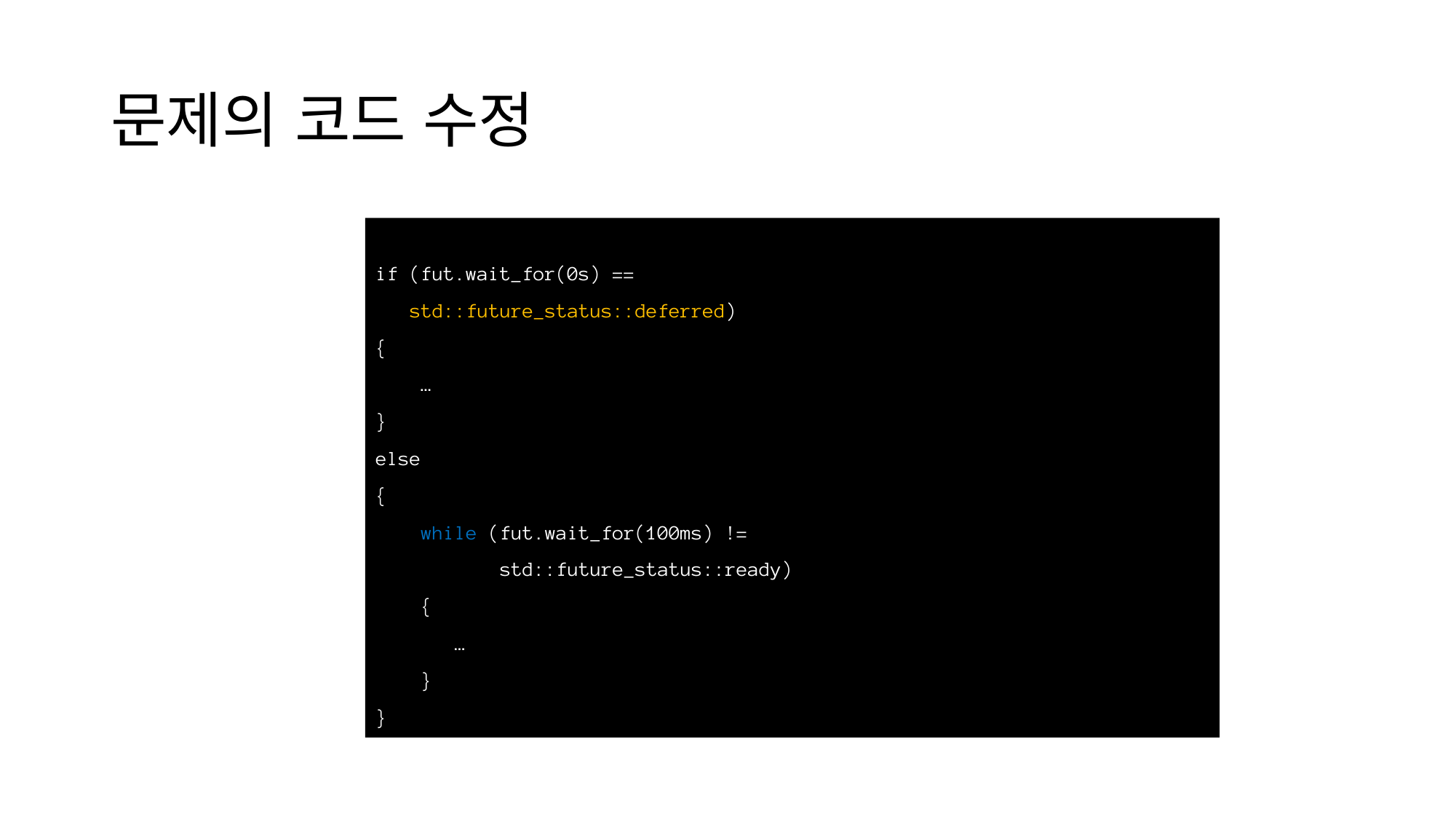

# 문제의 코드 수정

if (fut.wait_for(0s) ==
   std::future_status::deferred)
{
    …
}
else
{
    while (fut.wait_for(100ms) !=
           std::future_status::ready)
    {
       …
    }
}